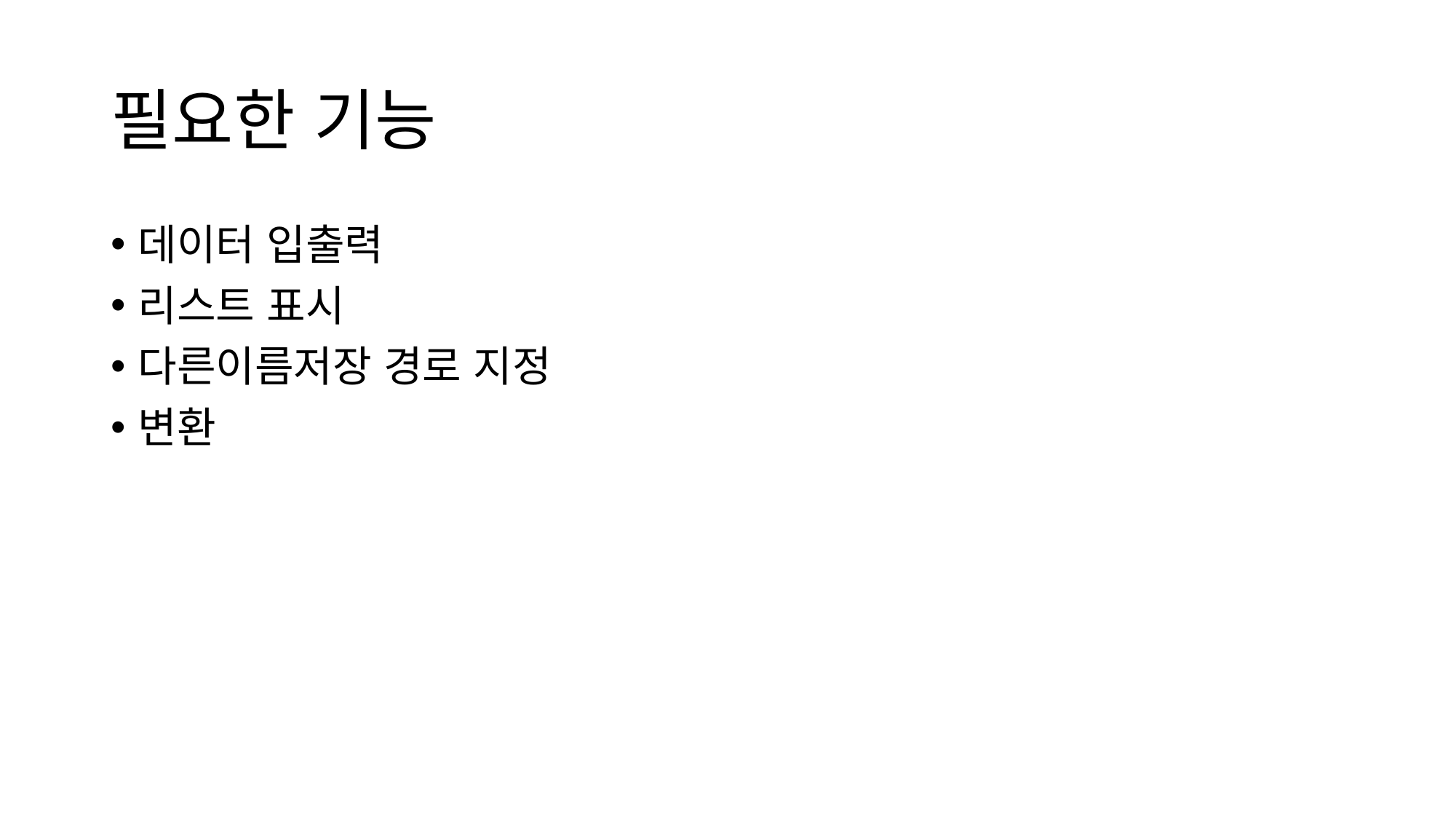

# 필요한 기능
데이터 입출력
리스트 표시
다른이름저장 경로 지정
변환